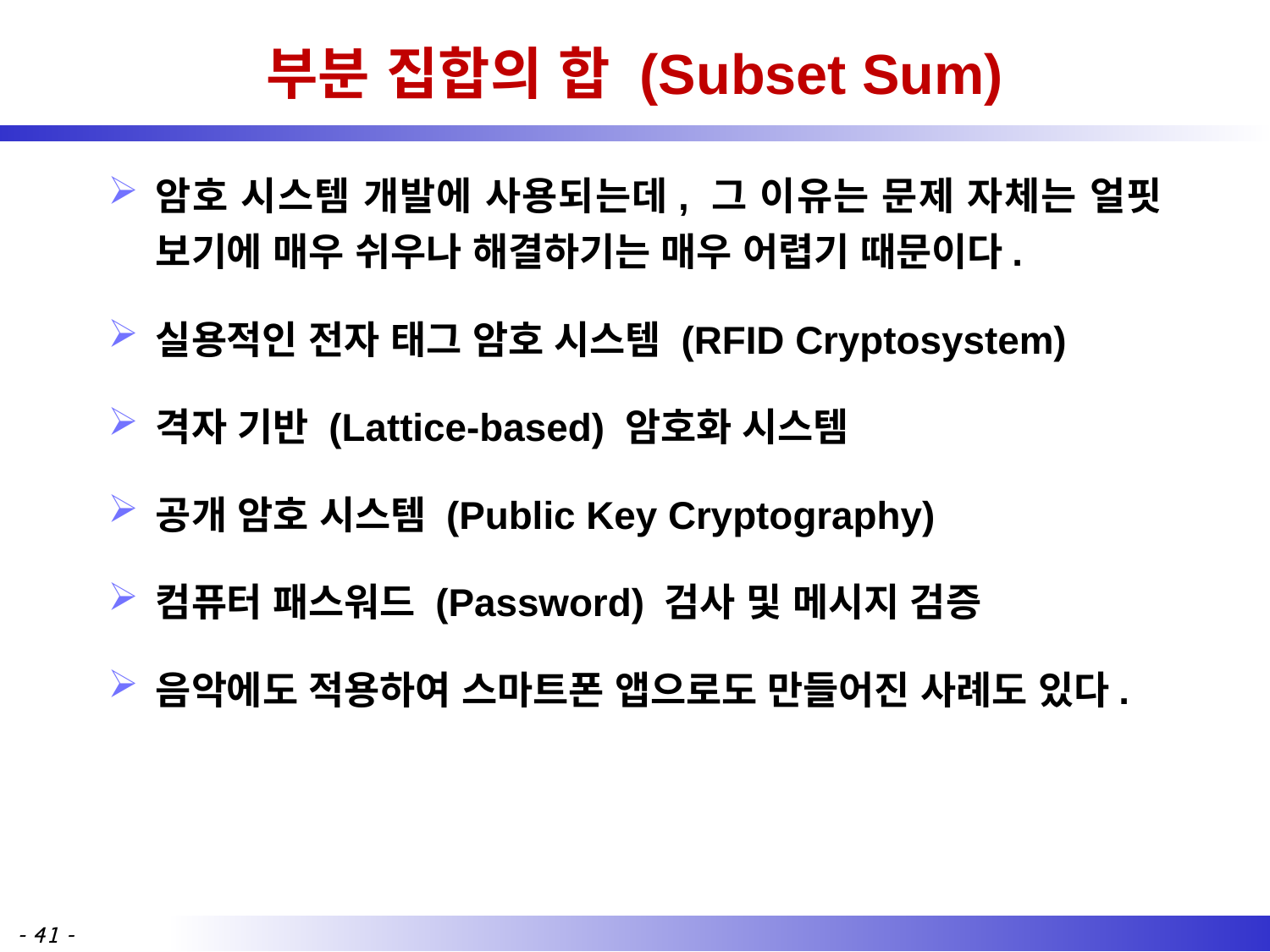

# 부분 집합의 합 (Subset Sum)
암호 시스템 개발에 사용되는데, 그 이유는 문제 자체는 얼핏 보기에 매우 쉬우나 해결하기는 매우 어렵기 때문이다.
실용적인 전자 태그 암호 시스템 (RFID Cryptosystem)
격자 기반 (Lattice-based) 암호화 시스템
공개 암호 시스템 (Public Key Cryptography)
컴퓨터 패스워드 (Password) 검사 및 메시지 검증
음악에도 적용하여 스마트폰 앱으로도 만들어진 사례도 있다.
- 41 -